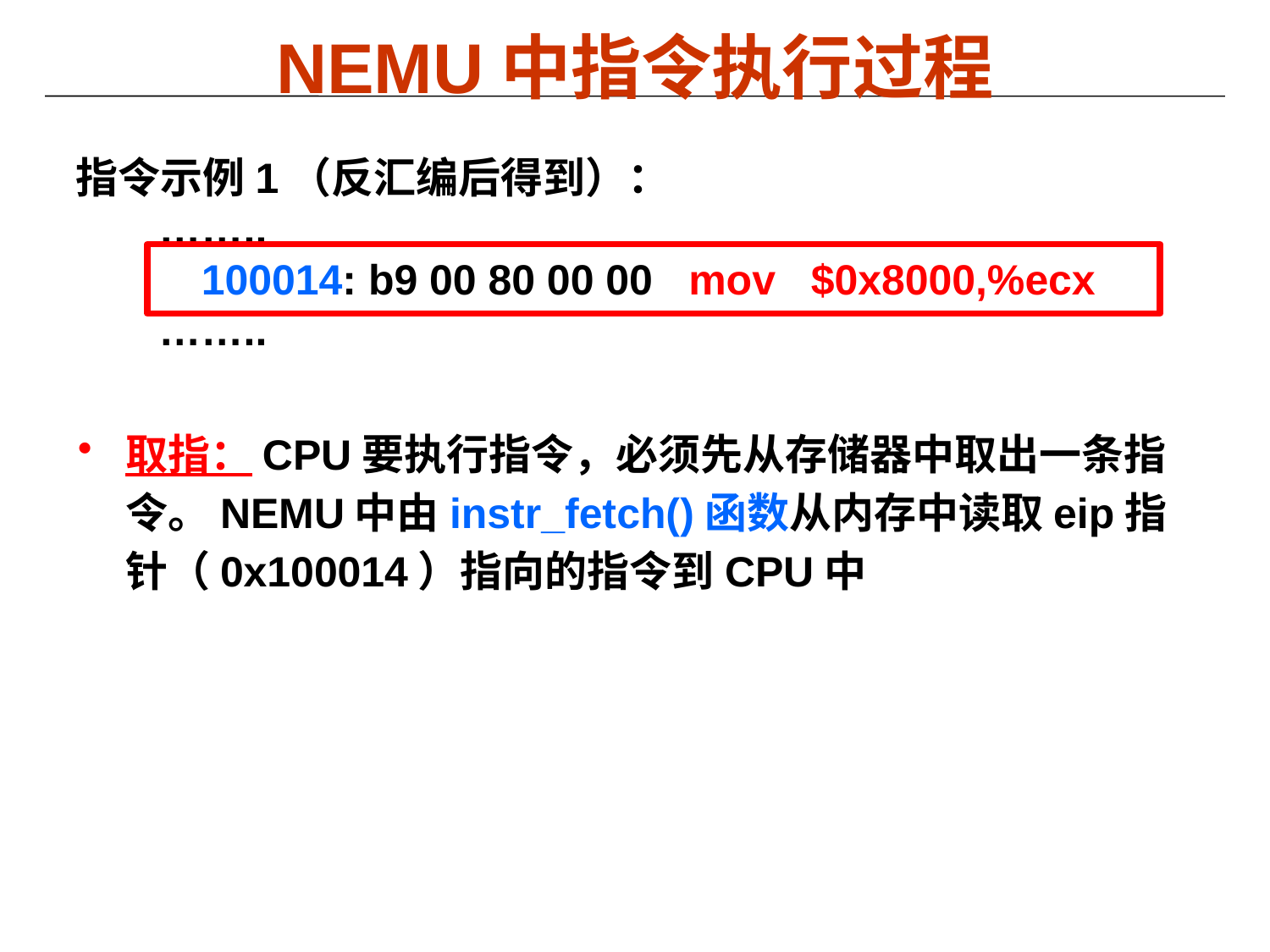

# NEMU中指令执行过程
指令示例1（反汇编后得到）：
       ……..
100014: b9 00 80 00 00   mov   $0x8000,%ecx
       ……..

取指：CPU要执行指令，必须先从存储器中取出一条指令。NEMU中由instr_fetch()函数从内存中读取eip指针（0x100014）指向的指令到CPU中